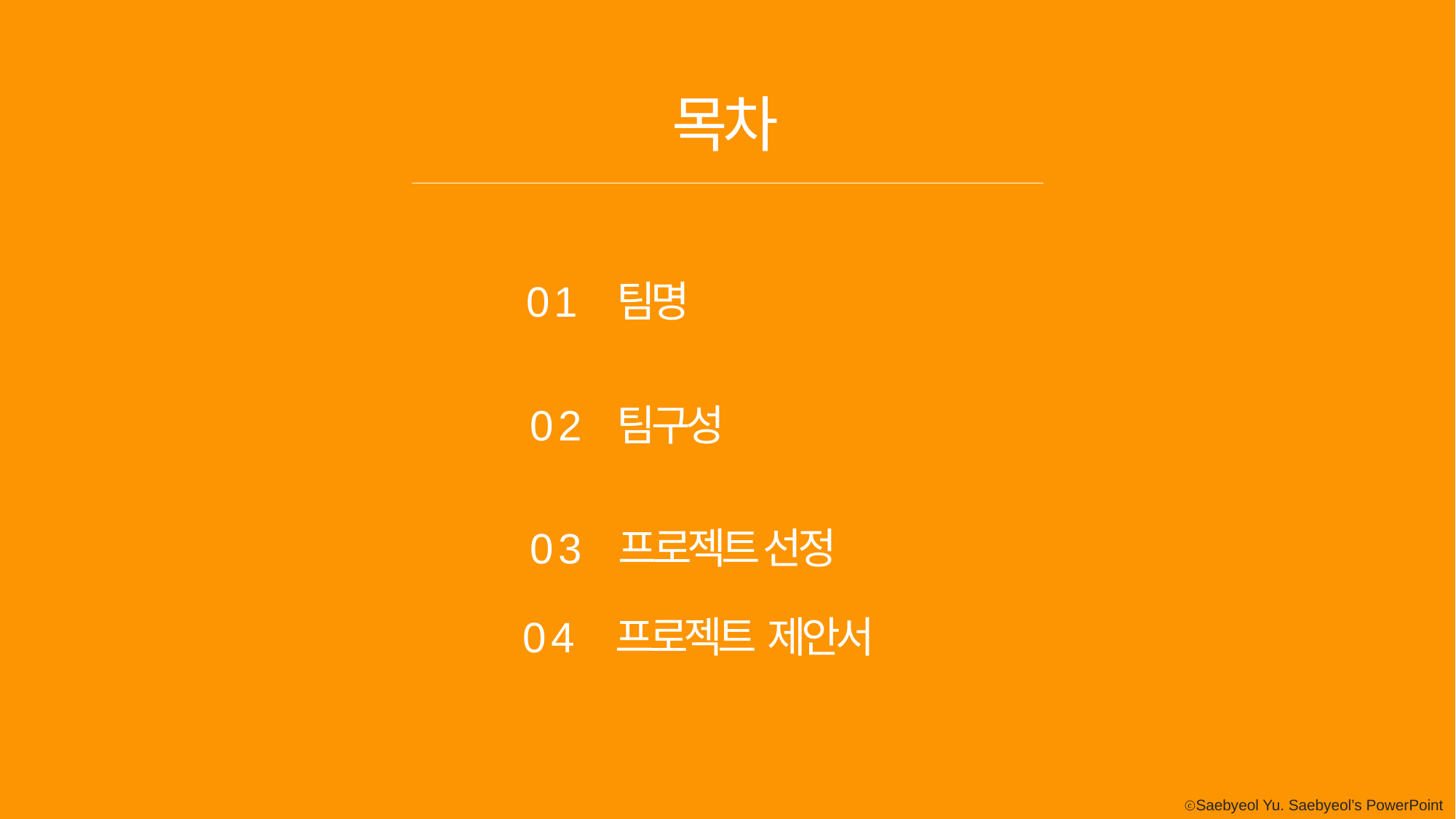

목차
01
팀명
02
팀구성
03
프로젝트 선정
04
프로젝트  제안서